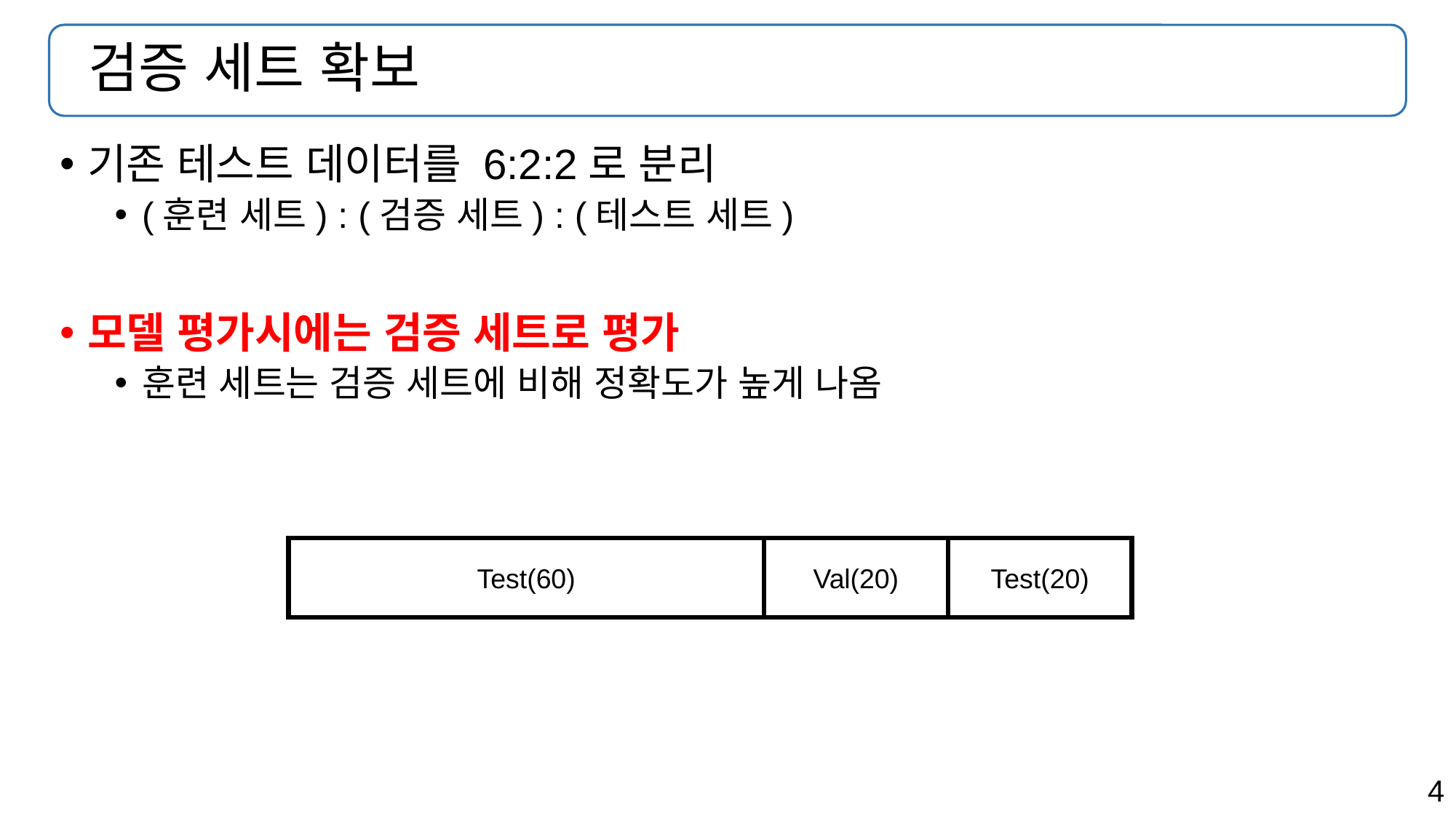

# 검증 세트 확보
기존 테스트 데이터를 6:2:2로 분리
(훈련 세트) : (검증 세트) : (테스트 세트)

모델 평가시에는 검증 세트로 평가
훈련 세트는 검증 세트에 비해 정확도가 높게 나옴
Test(60)
Val(20)
Test(20)